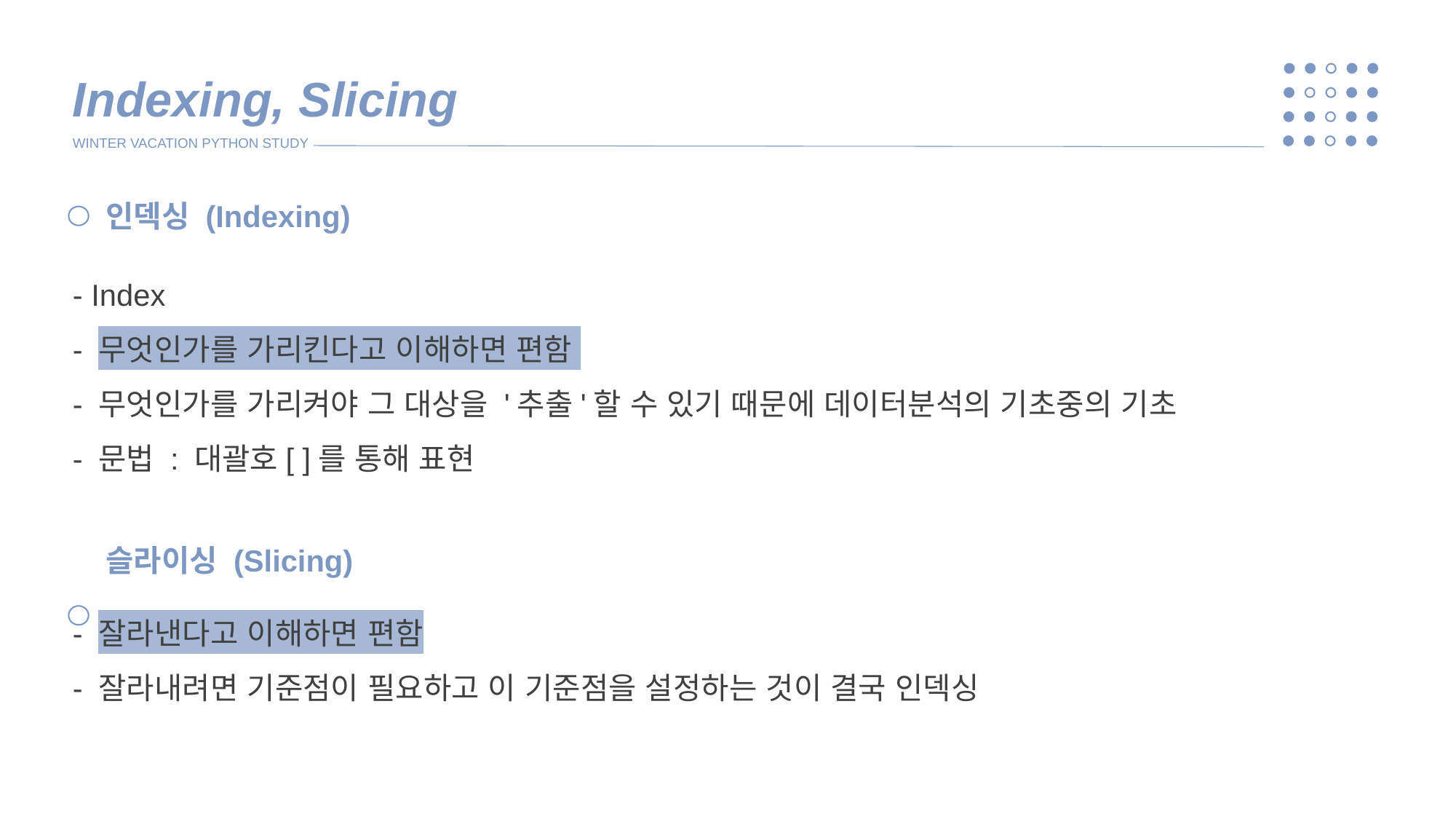

Indexing, Slicing
WINTER VACATION PYTHON STUDY

   인덱싱 (Indexing)

- Index
- 무엇인가를 가리킨다고 이해하면 편함
- 무엇인가를 가리켜야 그 대상을 '추출'할 수 있기 때문에 데이터분석의 기초중의 기초
- 문법 : 대괄호[ ]를 통해 표현

   슬라이싱 (Slicing)

- 잘라낸다고 이해하면 편함
- 잘라내려면 기준점이 필요하고 이 기준점을 설정하는 것이 결국 인덱싱